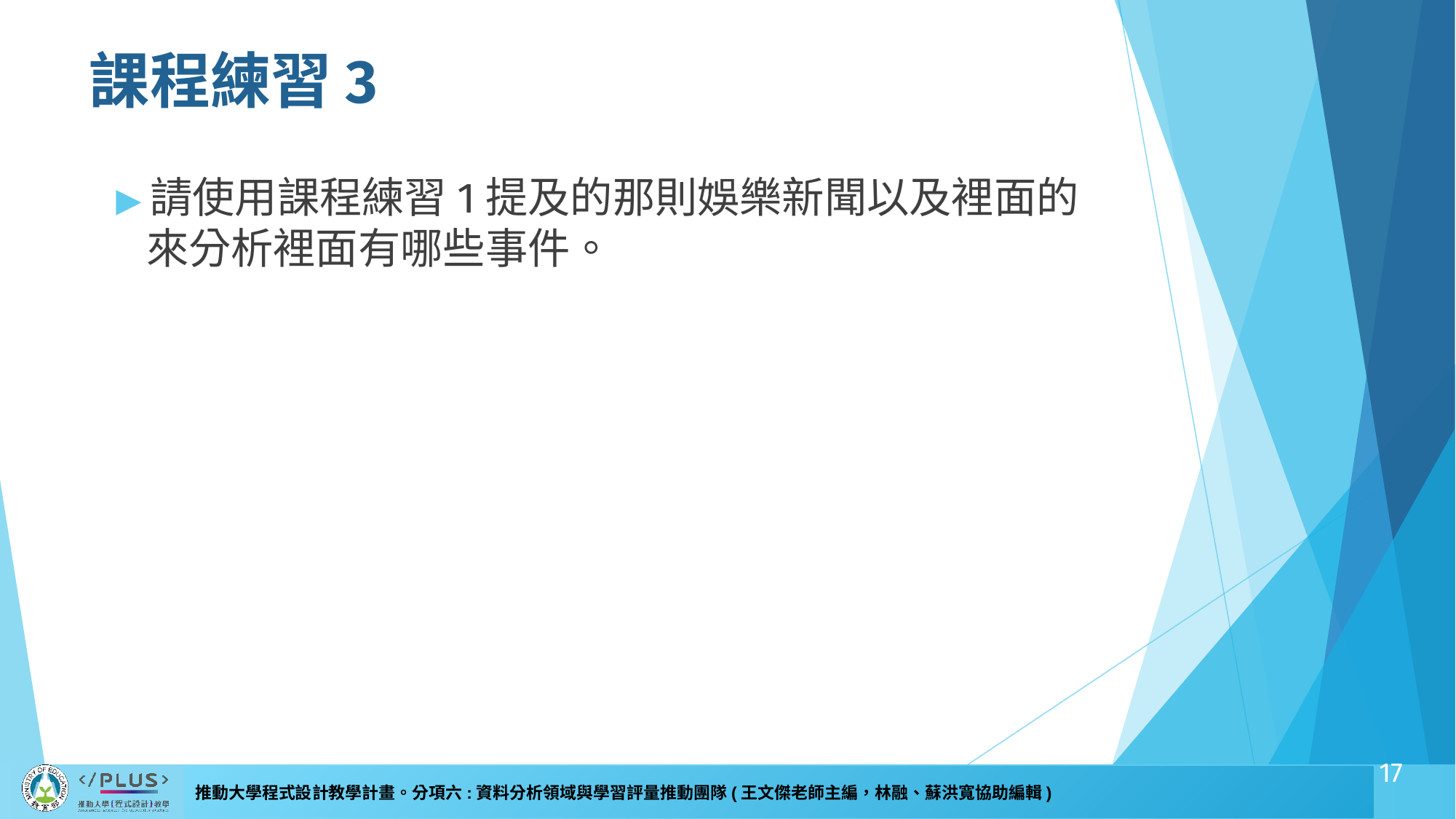

# 課程練習3
請使用課程練習1提及的那則娛樂新聞以及裡面的來分析裡面有哪些事件。
17